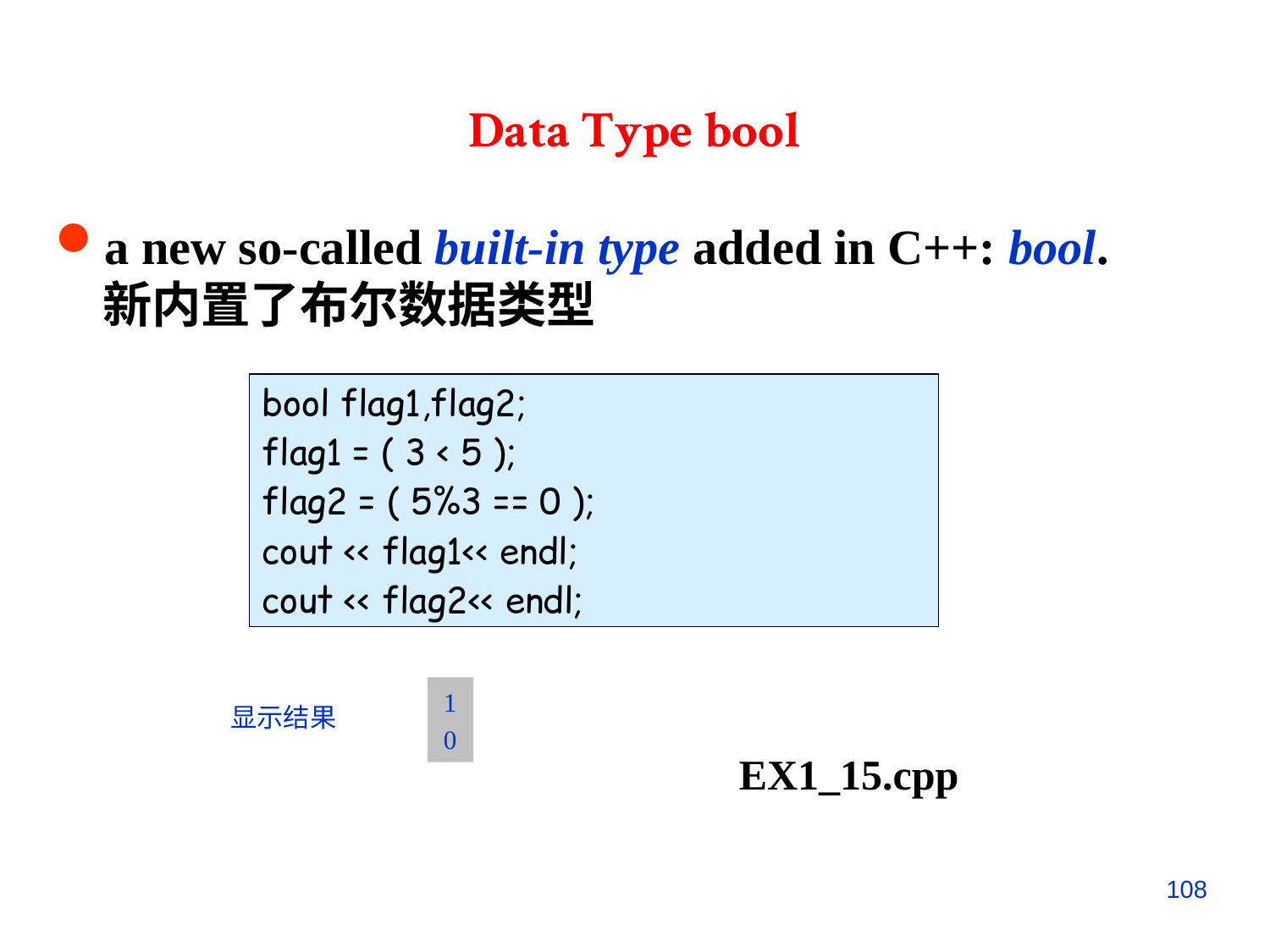

Data Type bool
a new so-called built-in type added in C++: bool.
新内置了布尔数据类型
bool flag1,flag2;
flag1 = ( 3 < 5 );
flag2 = ( 5%3 == 0 );
cout << flag1<< endl;
cout << flag2<< endl;
1
0
显示结果
EX1_15.cpp
108